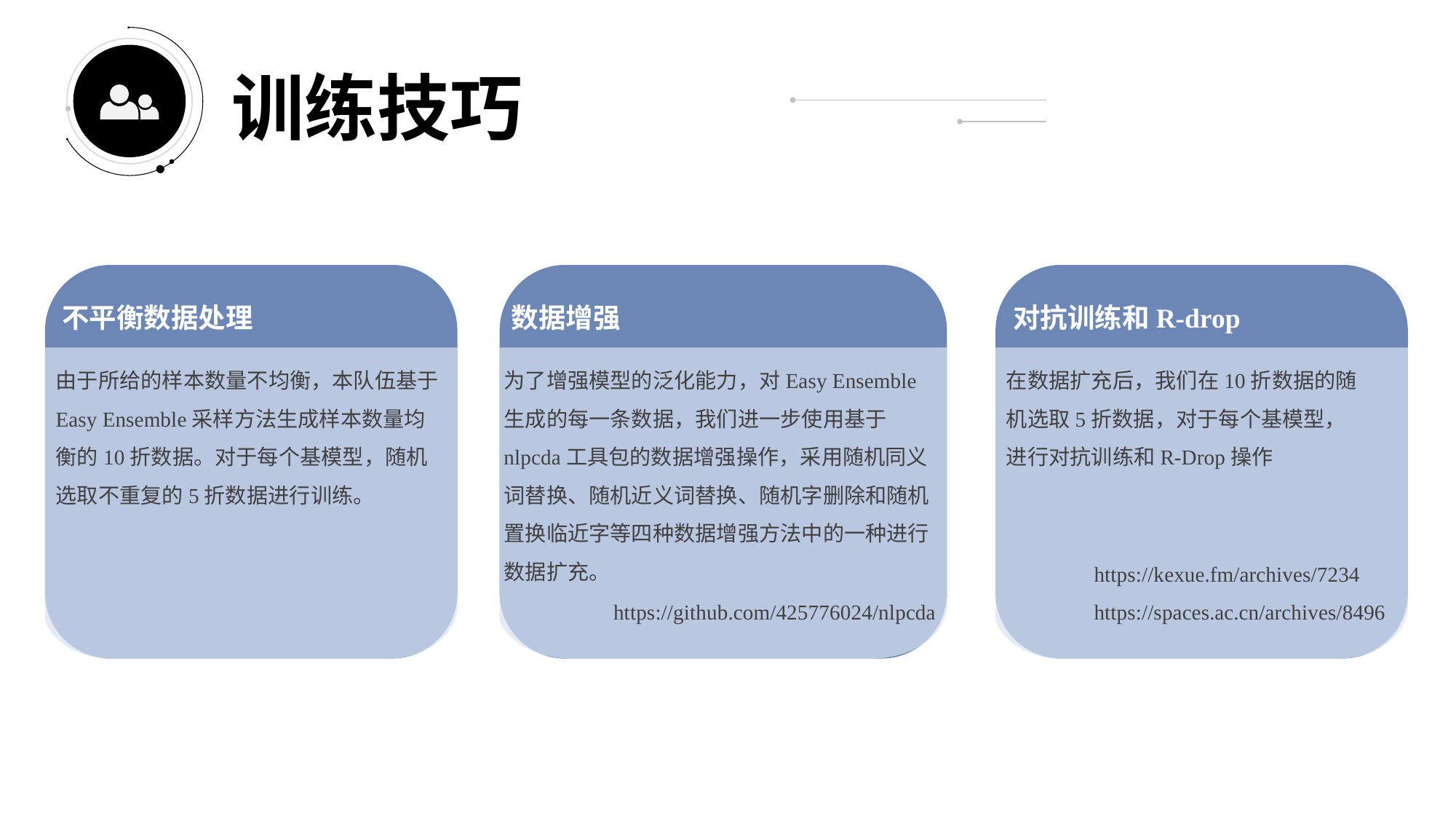

训练技巧

不平衡数据处理
由于所给的样本数量不均衡，本队伍基于Easy Ensemble采样方法生成样本数量均衡的10折数据。对于每个基模型，随机选取不重复的5折数据进行训练。

数据增强
为了增强模型的泛化能力，对Easy Ensemble生成的每一条数据，我们进一步使用基于nlpcda工具包的数据增强操作，采用随机同义词替换、随机近义词替换、随机字删除和随机置换临近字等四种数据增强方法中的一种进行数据扩充。

https://github.com/425776024/nlpcda

对抗训练和R-drop
在数据扩充后，我们在10折数据的随机选取5折数据，对于每个基模型，进行对抗训练和R-Drop操作

https://kexue.fm/archives/7234
https://spaces.ac.cn/archives/8496